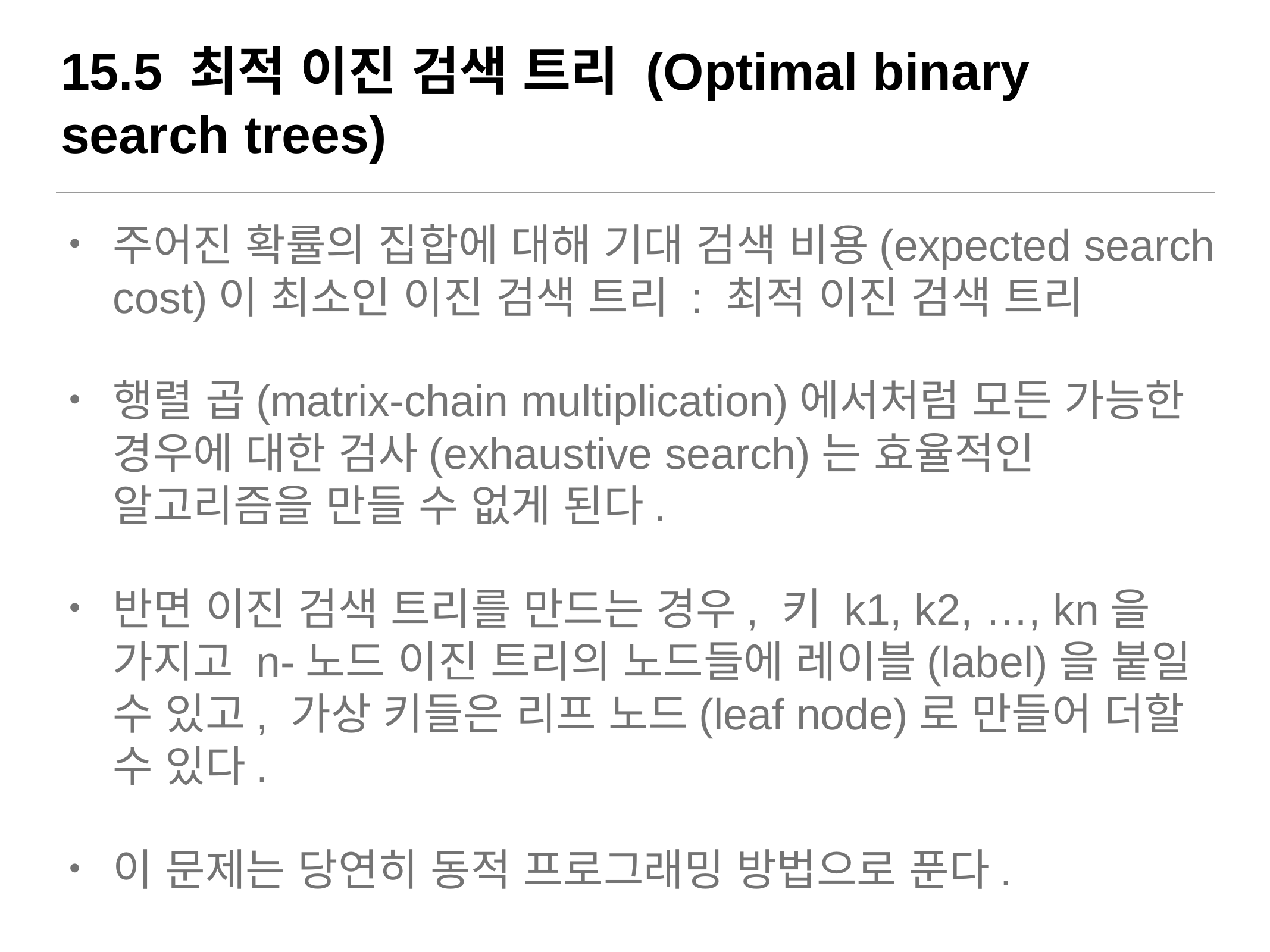

# 15.5 최적 이진 검색 트리 (Optimal binary search trees)
주어진 확률의 집합에 대해 기대 검색 비용(expected search cost)이 최소인 이진 검색 트리 : 최적 이진 검색 트리
행렬 곱(matrix-chain multiplication)에서처럼 모든 가능한 경우에 대한 검사(exhaustive search)는 효율적인 알고리즘을 만들 수 없게 된다.
반면 이진 검색 트리를 만드는 경우, 키 k1, k2, …, kn을 가지고 n-노드 이진 트리의 노드들에 레이블(label)을 붙일 수 있고, 가상 키들은 리프 노드(leaf node)로 만들어 더할 수 있다.
이 문제는 당연히 동적 프로그래밍 방법으로 푼다.